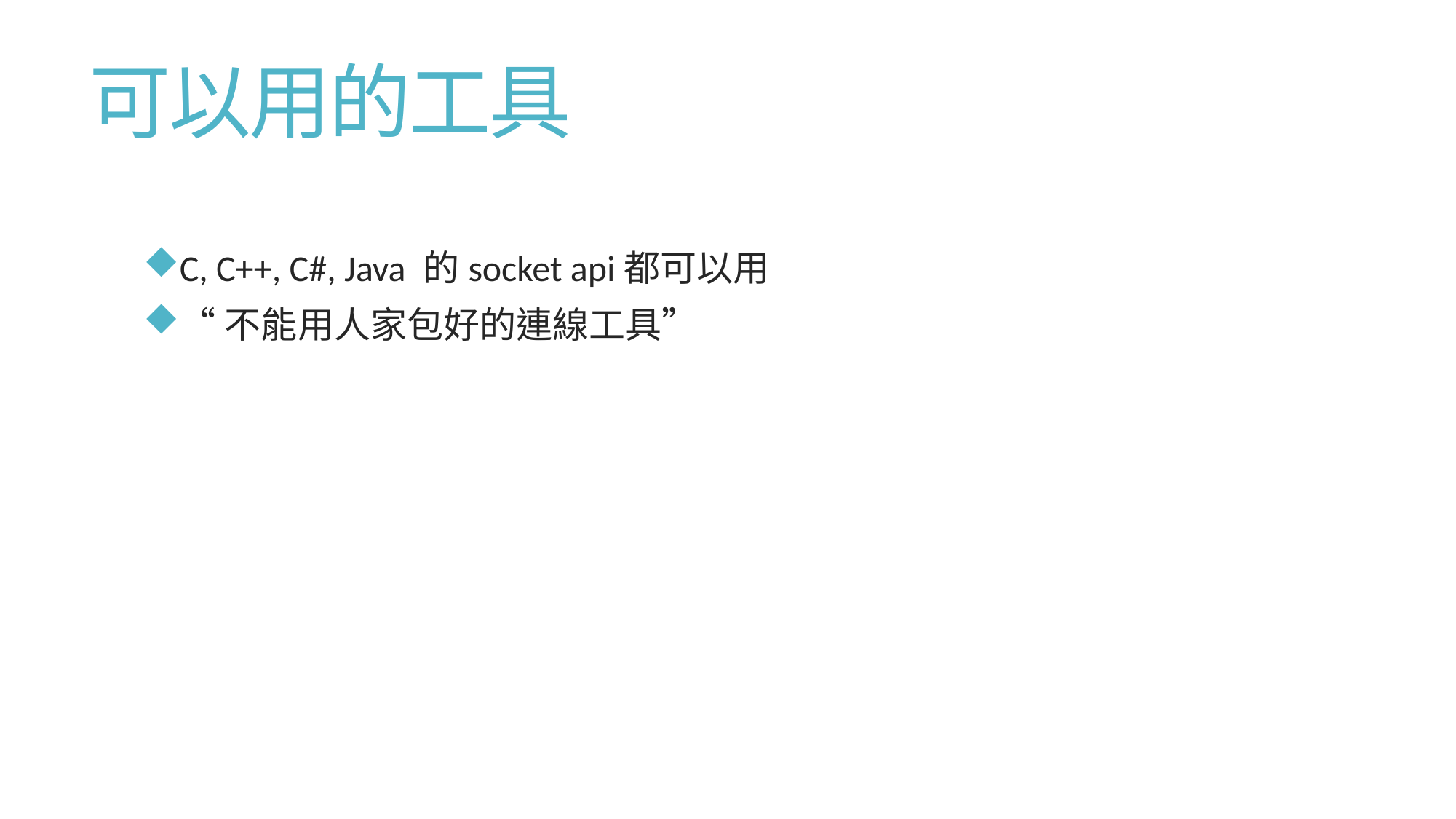

# 可以用的工具
C, C++, C#, Java 的socket api都可以用
“不能用人家包好的連線工具”